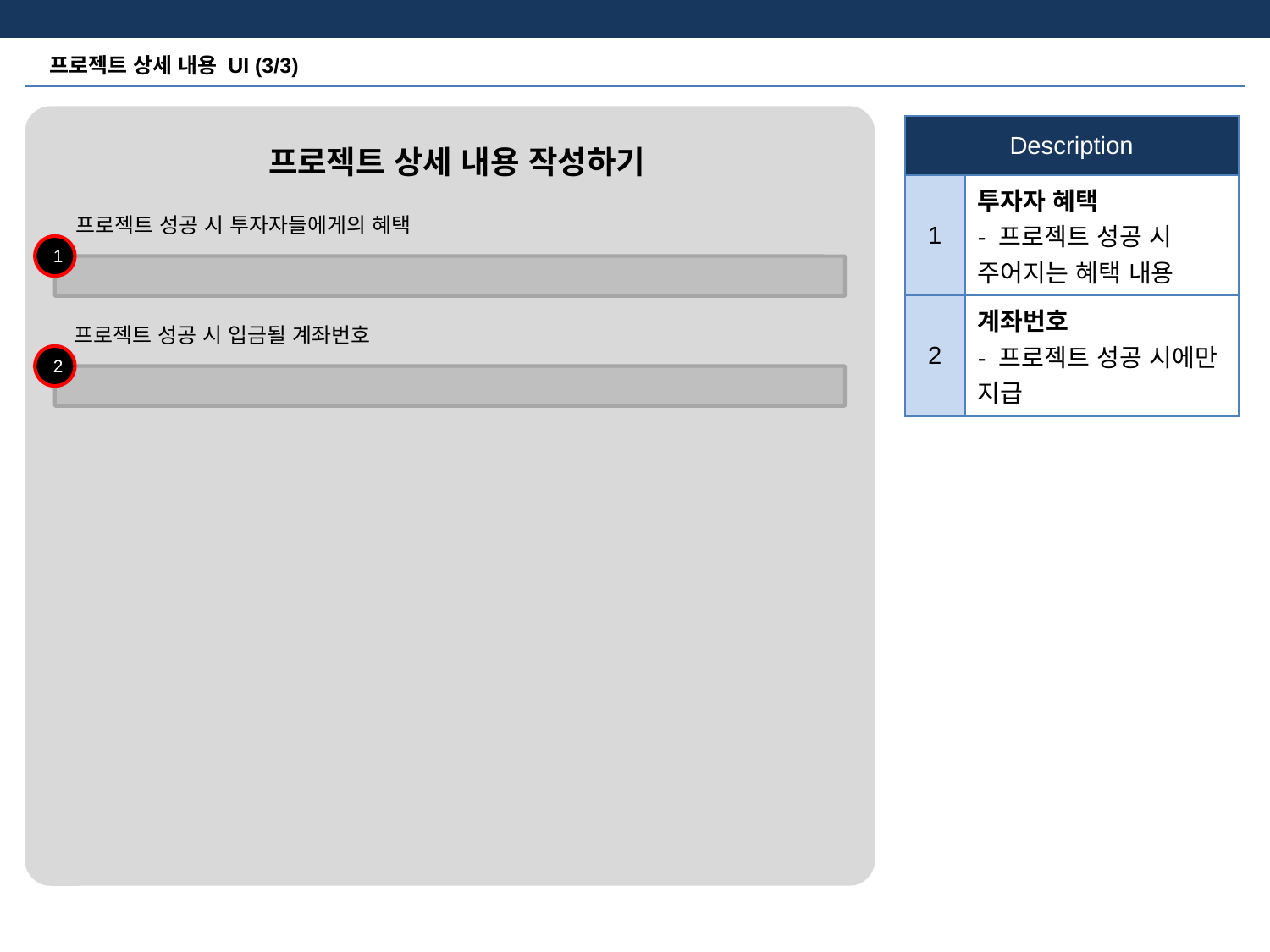

프로젝트 상세 내용 UI (3/3)

| Description |  |
| --- | --- |
| 1 | 투자자 혜택 - 프로젝트 성공 시 주어지는 혜택 내용 |
| 2 | 계좌번호 - 프로젝트 성공 시에만 지급 |
프로젝트 상세 내용 작성하기
프로젝트 성공 시 투자자들에게의 혜택
1

프로젝트 성공 시 입금될 계좌번호
2